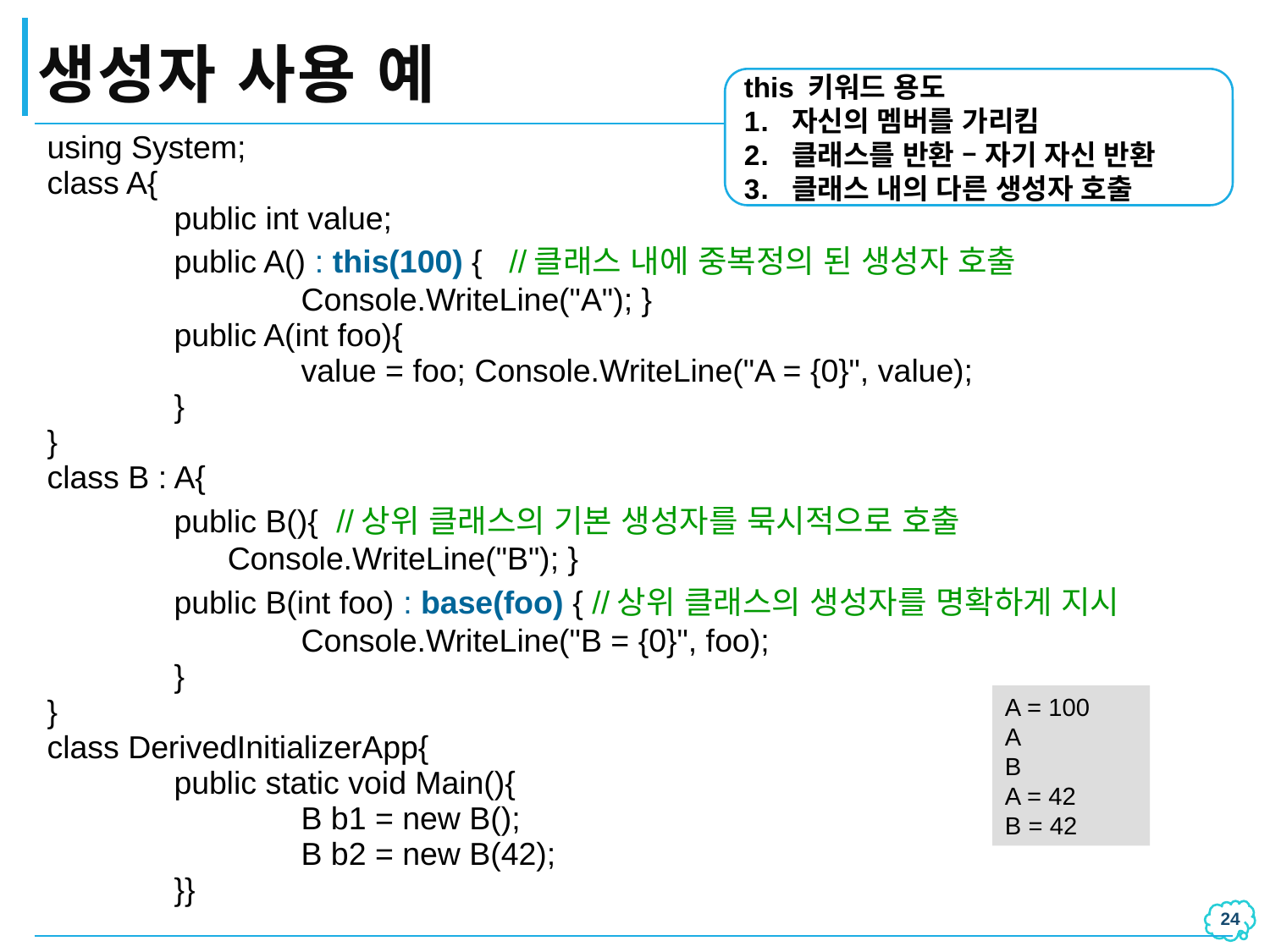

# 생성자 사용 예
this 키워드 용도
자신의 멤버를 가리킴
클래스를 반환 – 자기 자신 반환
클래스 내의 다른 생성자 호출
| using System; class A{ public int value; public A() : this(100) { //클래스 내에 중복정의 된 생성자 호출 Console.WriteLine("A"); } public A(int foo){ value = foo; Console.WriteLine("A = {0}", value); } } class B : A{ public B(){ //상위 클래스의 기본 생성자를 묵시적으로 호출 Console.WriteLine("B"); } public B(int foo) : base(foo) { //상위 클래스의 생성자를 명확하게 지시 Console.WriteLine("B = {0}", foo); } } class DerivedInitializerApp{ public static void Main(){ B b1 = new B(); B b2 = new B(42); }} |
| --- |
A = 100
A
B
A = 42
B = 42
24